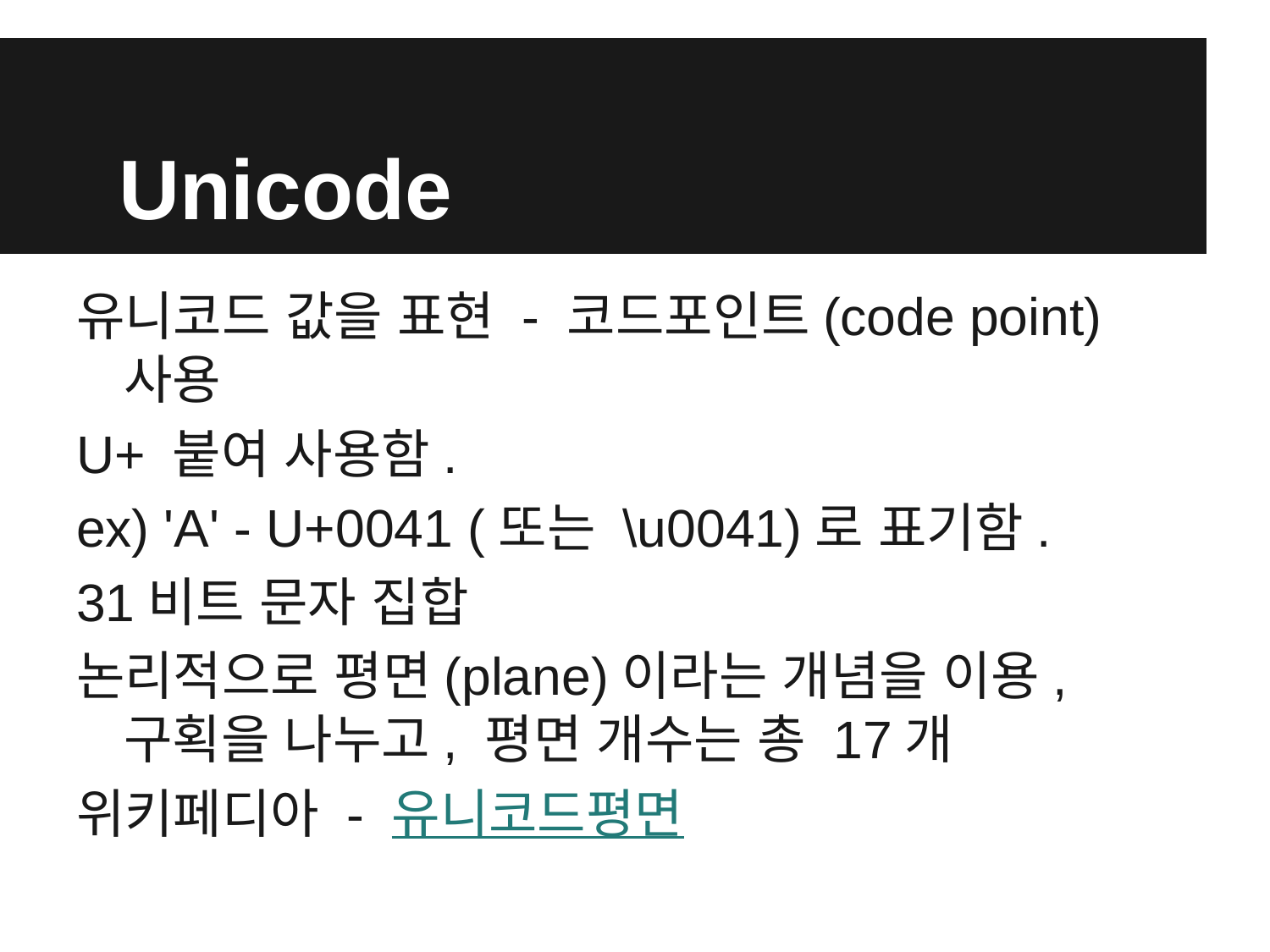

# Unicode
유니코드 값을 표현 - 코드포인트(code point)사용
U+ 붙여 사용함.
ex) 'A' - U+0041 (또는 \u0041)로 표기함.
31비트 문자 집합
논리적으로 평면(plane)이라는 개념을 이용, 구획을 나누고, 평면 개수는 총 17개
위키페디아 - 유니코드평면